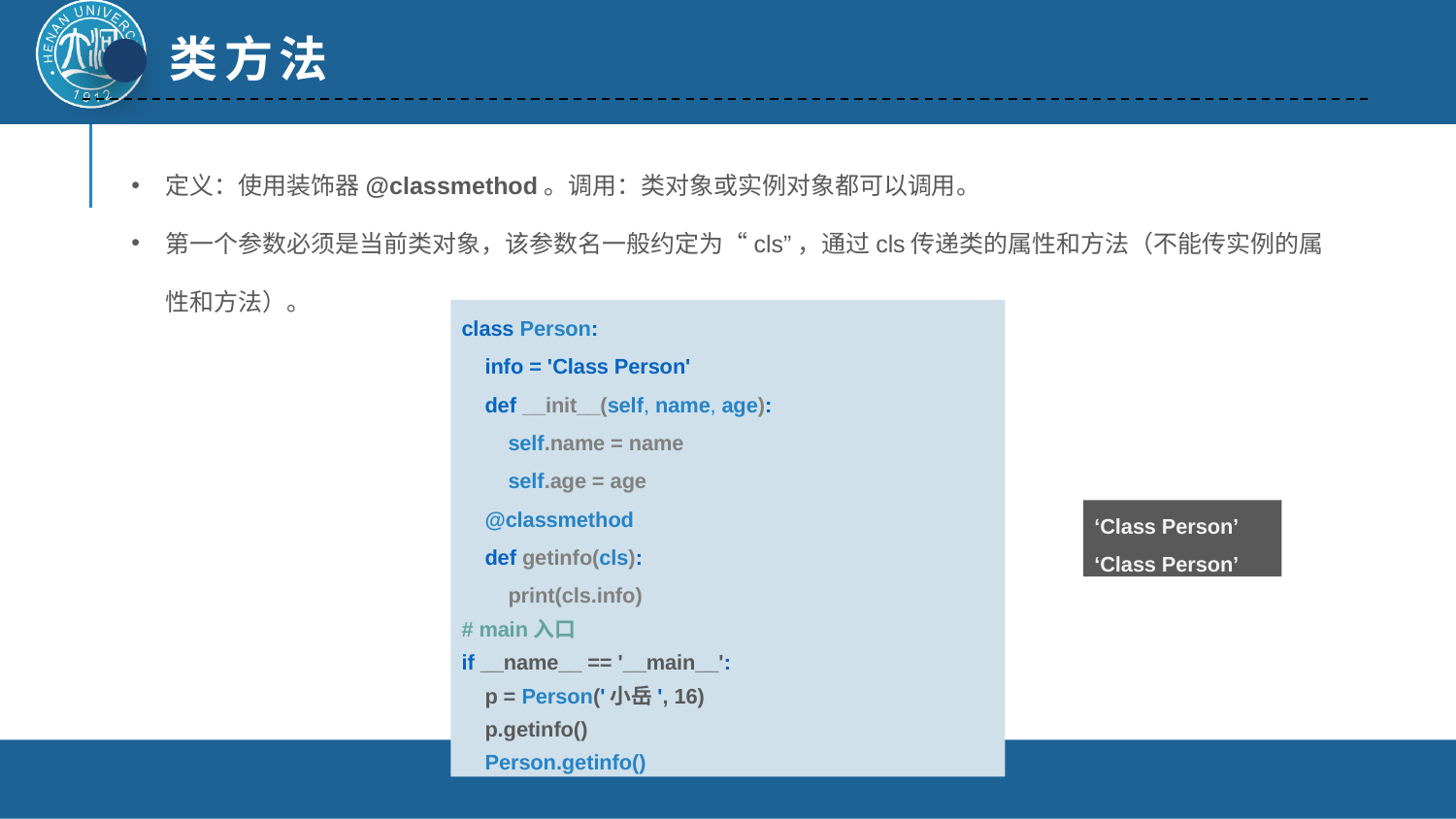

类方法

定义：使用装饰器@classmethod。调用：类对象或实例对象都可以调用。
第一个参数必须是当前类对象，该参数名一般约定为“cls”，通过cls传递类的属性和方法（不能传实例的属性和方法）。
class Person:
    info = 'Class Person'
    def __init__(self, name, age):
        self.name = name
        self.age = age
    @classmethod
    def getinfo(cls):
        print(cls.info)
# main入口
if __name__ == '__main__':
    p = Person('小岳', 16)
    p.getinfo()
    Person.getinfo()
‘Class Person’
‘Class Person’